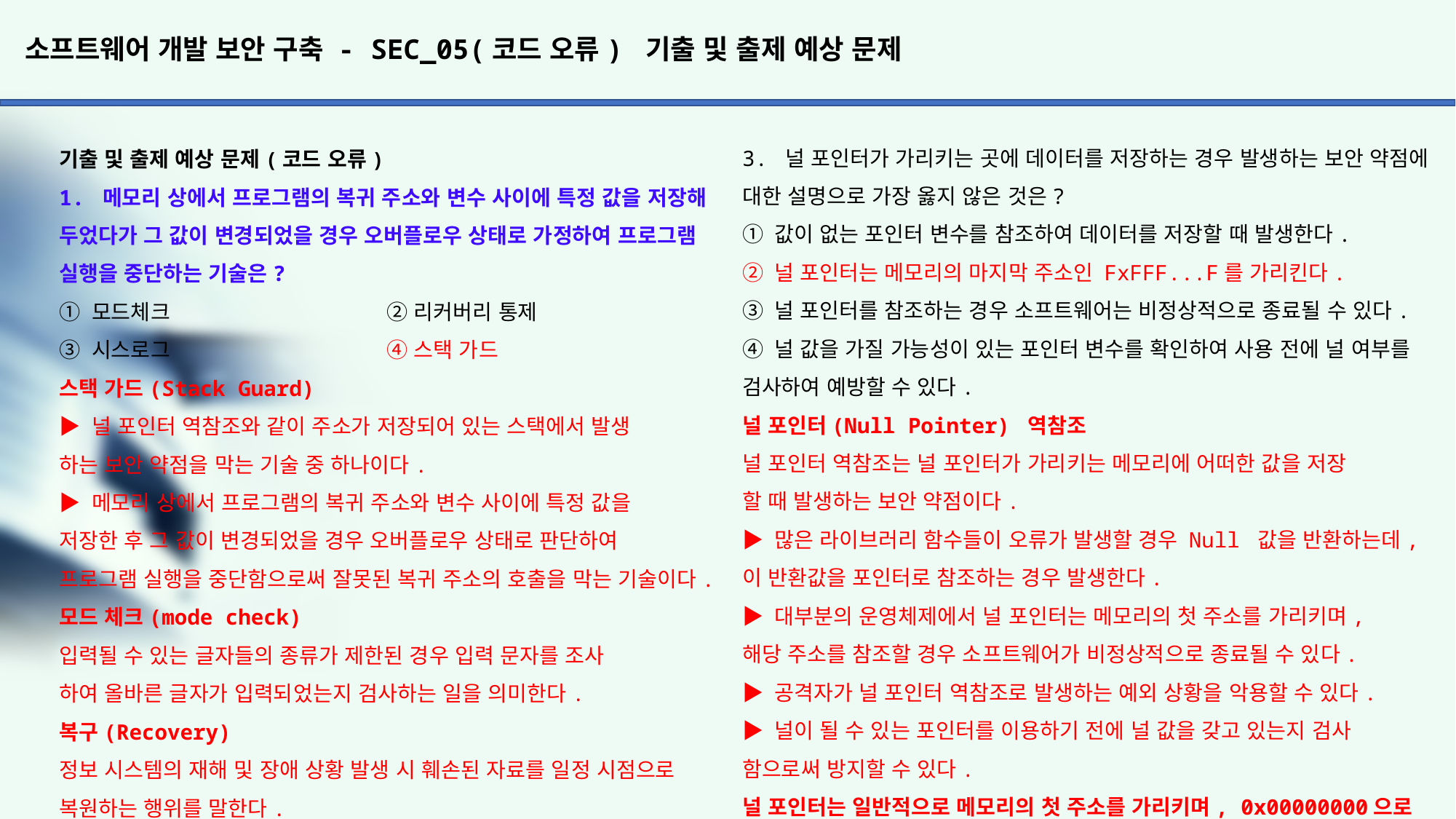

# 소프트웨어 개발 보안 구축 - SEC_05(코드 오류) 기출 및 출제 예상 문제
3. 널 포인터가 가리키는 곳에 데이터를 저장하는 경우 발생하는 보안 약점에 대한 설명으로 가장 옳지 않은 것은?
① 값이 없는 포인터 변수를 참조하여 데이터를 저장할 때 발생한다.
② 널 포인터는 메모리의 마지막 주소인 FxFFF...F를 가리킨다.
③ 널 포인터를 참조하는 경우 소프트웨어는 비정상적으로 종료될 수 있다.
④ 널 값을 가질 가능성이 있는 포인터 변수를 확인하여 사용 전에 널 여부를 검사하여 예방할 수 있다.
널 포인터(Null Pointer) 역참조
널 포인터 역참조는 널 포인터가 가리키는 메모리에 어떠한 값을 저장
할 때 발생하는 보안 약점이다.
▶ 많은 라이브러리 함수들이 오류가 발생할 경우 Null 값을 반환하는데, 이 반환값을 포인터로 참조하는 경우 발생한다.
▶ 대부분의 운영체제에서 널 포인터는 메모리의 첫 주소를 가리키며,
해당 주소를 참조할 경우 소프트웨어가 비정상적으로 종료될 수 있다.
▶ 공격자가 널 포인터 역참조로 발생하는 예외 상황을 악용할 수 있다.
▶ 널이 될 수 있는 포인터를 이용하기 전에 널 값을 갖고 있는지 검사
함으로써 방지할 수 있다.
널 포인터는 일반적으로 메모리의 첫 주소를 가리키며, 0x00000000으로
표현된다.
4. 자원이 부적절하게 해제된 경우 발생하는 보안 약점에 대한 설명
으로 잘못된 것은?
① 반환 코드를 누락하거나 오류로 자원 반환이 이루어지지 않은 경우 발생한다.
② 힙 메모리, 소켓 등의 한정된 자원이 반환되지 않고 계속 점유되면 시스템은 결국 어떤 처리도 하지 못하게 된다.
③ 프로그램 내 자원 반환 코드를 확인하여 코드 누락을 방지할 수
있다.
④ 자원을 점유하는 함수가 오류로 중간에 중단되어 반환이 이루어지지 않은 경우 예외처리를 통해 해당 함수를 재실행한다.
자원을 점유하는 함수가 오류로 중간에 중단되어 반환이 이루어지지 않은 경우에는 예외처리와는 상관 없이 자원이 반환되도록 프로그래밍
을 해야 한다.
부적절한 자원 해제
부적절한 자원 해제는 자원을 반환하는 코드를 누락하거나 프로그램 오류로 할당된 자원을 반환하지 못했을 때 발생하는 보안 약점이다.
▶ 힙 메모리(Heap Memory), 소켓(Socket) 등의 유한한 시스템 자원이
계속 메모리를 점유하고 있으면 자원 부족으로 인해 새로운 입력을 처리하지 못할 수 있다.
▶ 프로그램 내에 자원 반환 코드가 누락되었는지를 확인하고, 오류로 인해 함수가 중간에 종료되었을 때 예외 처리와는 상관 없이 자원이 반환되도록 프로그래밍 함으로써 방지할 수 있다.
힙 메모리(Heap Memory) : 힙 메모리는 소프트웨어가 자유롭게 사용할 수 있는 사용자 메모리 공간이다.
소켓(Socket) : 소켓은 데이터 교환을 위한 통로이다.
기출 및 출제 예상 문제(코드 오류)
1. 메모리 상에서 프로그램의 복귀 주소와 변수 사이에 특정 값을 저장해 두었다가 그 값이 변경되었을 경우 오버플로우 상태로 가정하여 프로그램 실행을 중단하는 기술은?
① 모드체크		② 리커버리 통제
③ 시스로그		④ 스택 가드
스택 가드(Stack Guard)
▶ 널 포인터 역참조와 같이 주소가 저장되어 있는 스택에서 발생
하는 보안 약점을 막는 기술 중 하나이다.
▶ 메모리 상에서 프로그램의 복귀 주소와 변수 사이에 특정 값을
저장한 후 그 값이 변경되었을 경우 오버플로우 상태로 판단하여
프로그램 실행을 중단함으로써 잘못된 복귀 주소의 호출을 막는 기술이다.
모드 체크(mode check)
입력될 수 있는 글자들의 종류가 제한된 경우 입력 문자를 조사
하여 올바른 글자가 입력되었는지 검사하는 일을 의미한다.
복구(Recovery)
정보 시스템의 재해 및 장애 상황 발생 시 훼손된 자료를 일정 시점으로 복원하는 행위를 말한다.
시스로그(Syslog)
로깅 메시지 프로그램의 표준이다. 시스로그는 다양한 프로그램들
이 생성하는 메시지를 저장하고, 이 들 메시지들을 이용해서 다양한 분석 등이 가능하도록 로그 메시지들을 제공한다.
시스로그는 프로그램 뿐만 아니라 device와 같은 장비들도 시스로그를 사용할 수 있도록 제공한다. 관리자들은 device 장비 에서의 로그 메시지를 통해서 문제사항이나, 성능, 개선사항 등을
확인할 수 있다.
2. 다음 중 코드 오류와 관련된 보안 약점에 대한 설명으로 가장 옳지 않은 것은?
① 널 포인터가 가리키는 메모리에 값을 저장하면 오류가 발생 한다.
② 널 포인터 역참조를 방지하려면 널 포인터를 초기화 해야 한다.
③ 자원을 획득해서 사용한 다음에는 반드시 해제하여 반환해야 하는데, 그렇지 않을 경우 문제가 발생한다.
④ 이미 사용이 종료된 반환 메모리를 참조하지 않기 위해서는 주소를 저장하고 있는 포인터를 초기화 한다.
널(Null)은 값이 없음을 의미한다. 이미 Null이라는 값이 없는데
초기화를 할 필요가 없다.